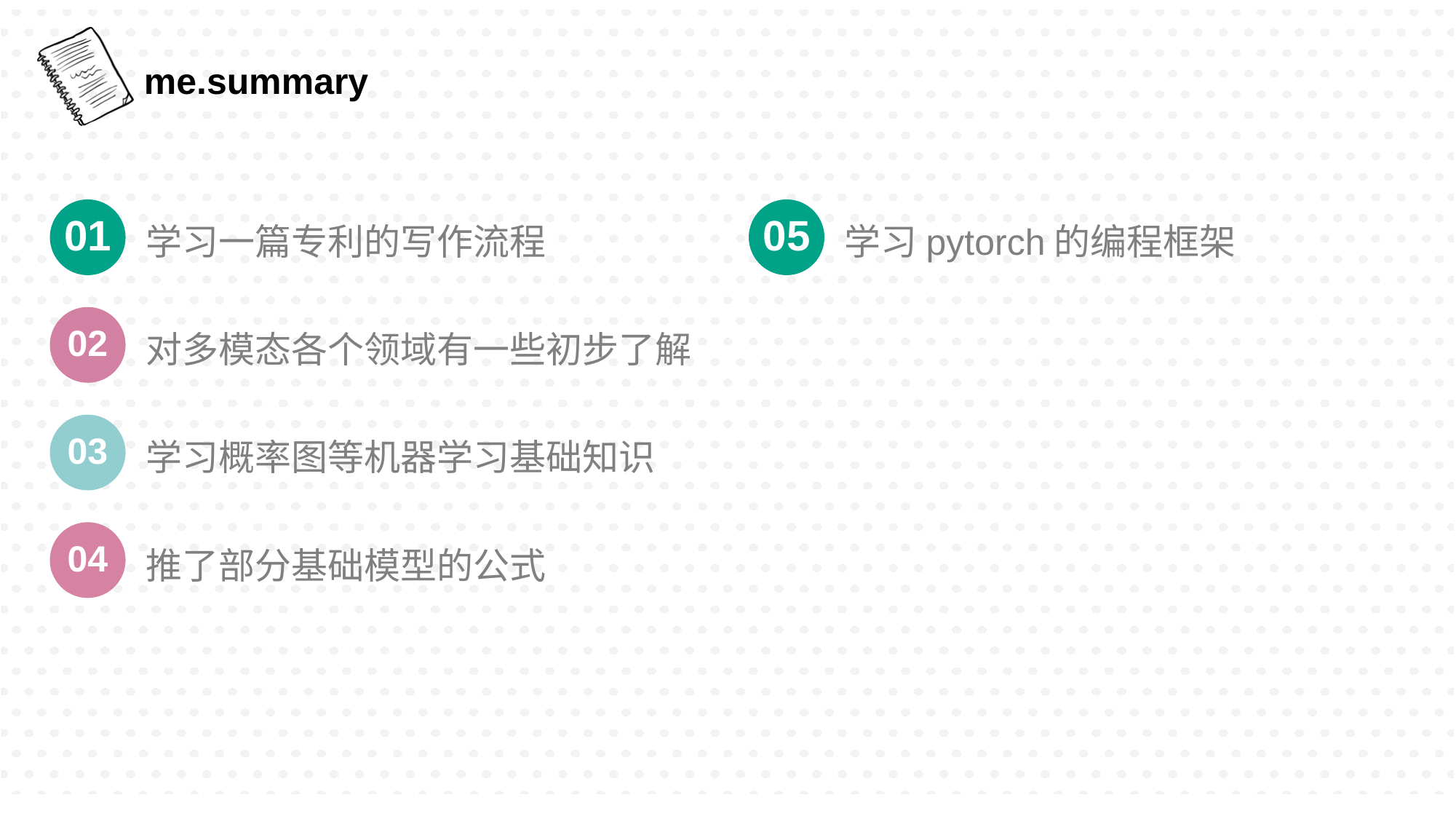

01
05
学习一篇专利的写作流程

学习pytorch的编程框架
02
对多模态各个领域有一些初步了解
03
学习概率图等机器学习基础知识
04
推了部分基础模型的公式